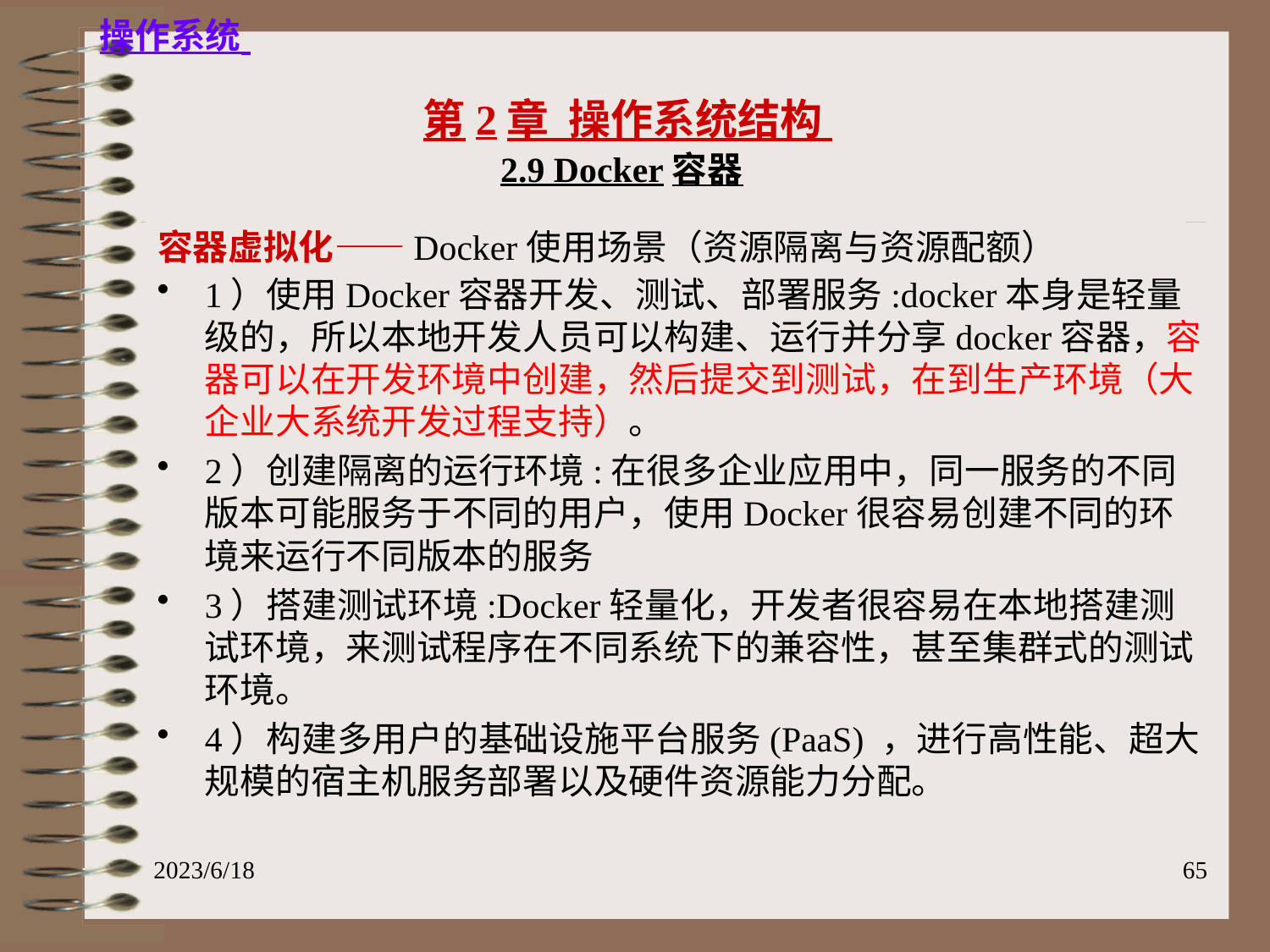

2.9 Docker容器
容器虚拟化——Docker使用场景（资源隔离与资源配额）
1）使用Docker容器开发、测试、部署服务:docker本身是轻量级的，所以本地开发人员可以构建、运行并分享docker容器，容器可以在开发环境中创建，然后提交到测试，在到生产环境（大企业大系统开发过程支持）。
2）创建隔离的运行环境:在很多企业应用中，同一服务的不同版本可能服务于不同的用户，使用Docker很容易创建不同的环境来运行不同版本的服务
3）搭建测试环境:Docker轻量化，开发者很容易在本地搭建测试环境，来测试程序在不同系统下的兼容性，甚至集群式的测试环境。
4）构建多用户的基础设施平台服务(PaaS) ，进行高性能、超大规模的宿主机服务部署以及硬件资源能力分配。
2023/6/18
65